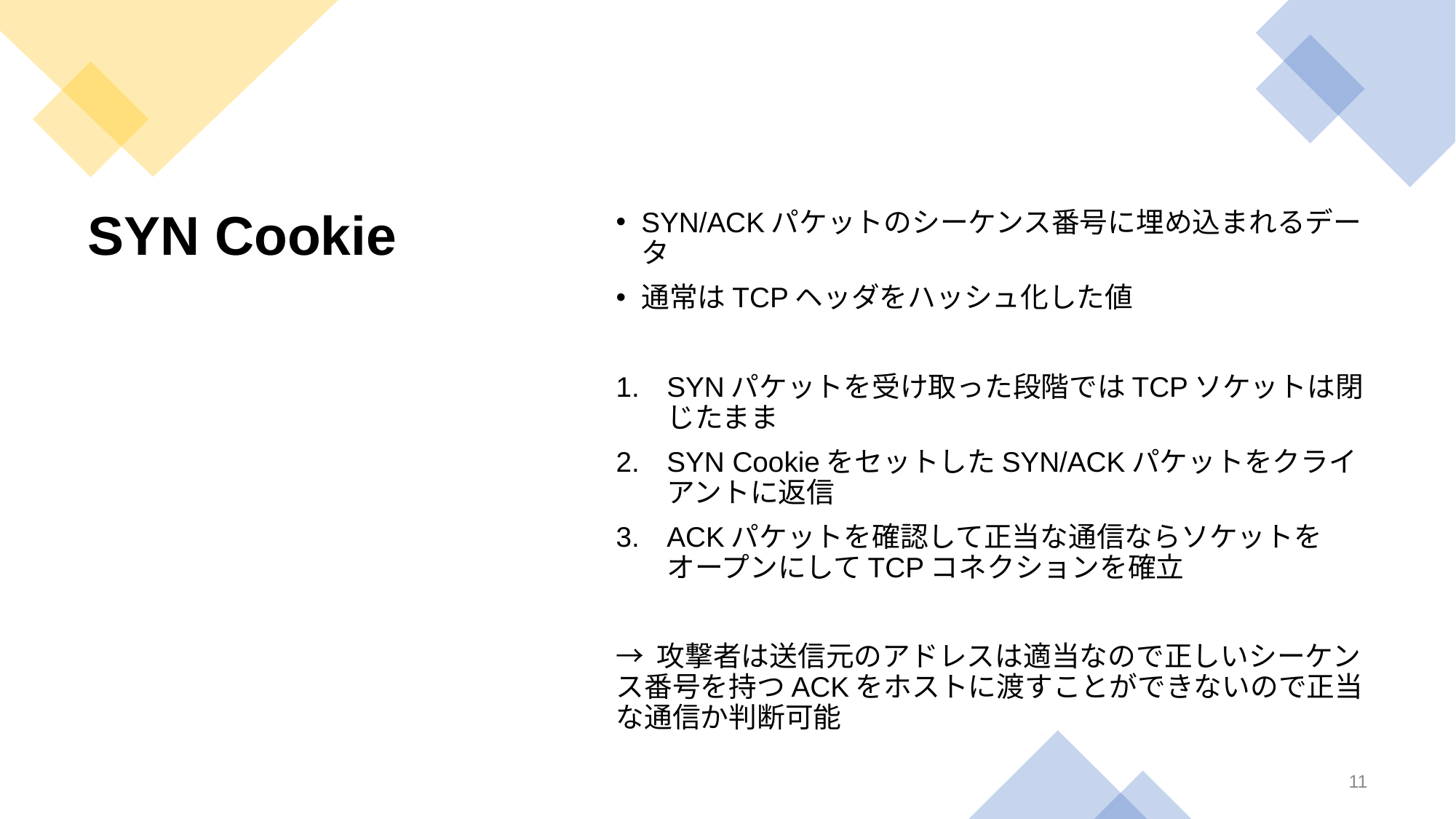

SYN/ACKパケットのシーケンス番号に埋め込まれるデータ
通常はTCPヘッダをハッシュ化した値

SYNパケットを受け取った段階ではTCPソケットは閉じたまま
SYN CookieをセットしたSYN/ACKパケットをクライアントに返信
ACKパケットを確認して正当な通信ならソケットをオープンにしてTCPコネクションを確立

→ 攻撃者は送信元のアドレスは適当なので正しいシーケンス番号を持つACKをホストに渡すことができないので正当な通信か判断可能

# SYN Cookie

11